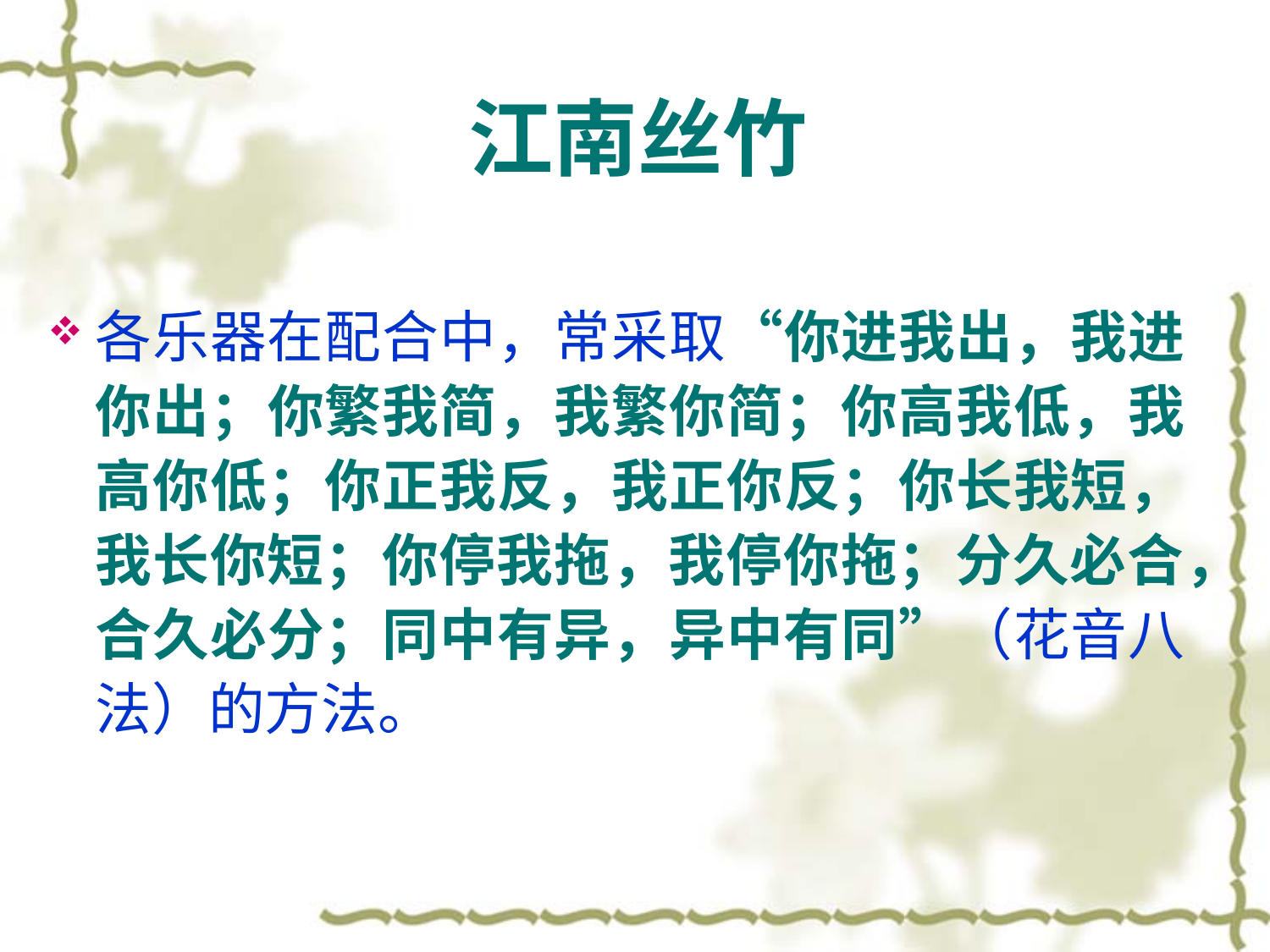

# 江南丝竹

各乐器在配合中，常采取“你进我出，我进你出；你繁我简，我繁你简；你高我低，我高你低；你正我反，我正你反；你长我短，我长你短；你停我拖，我停你拖；分久必合，合久必分；同中有异，异中有同”（花音八法）的方法。